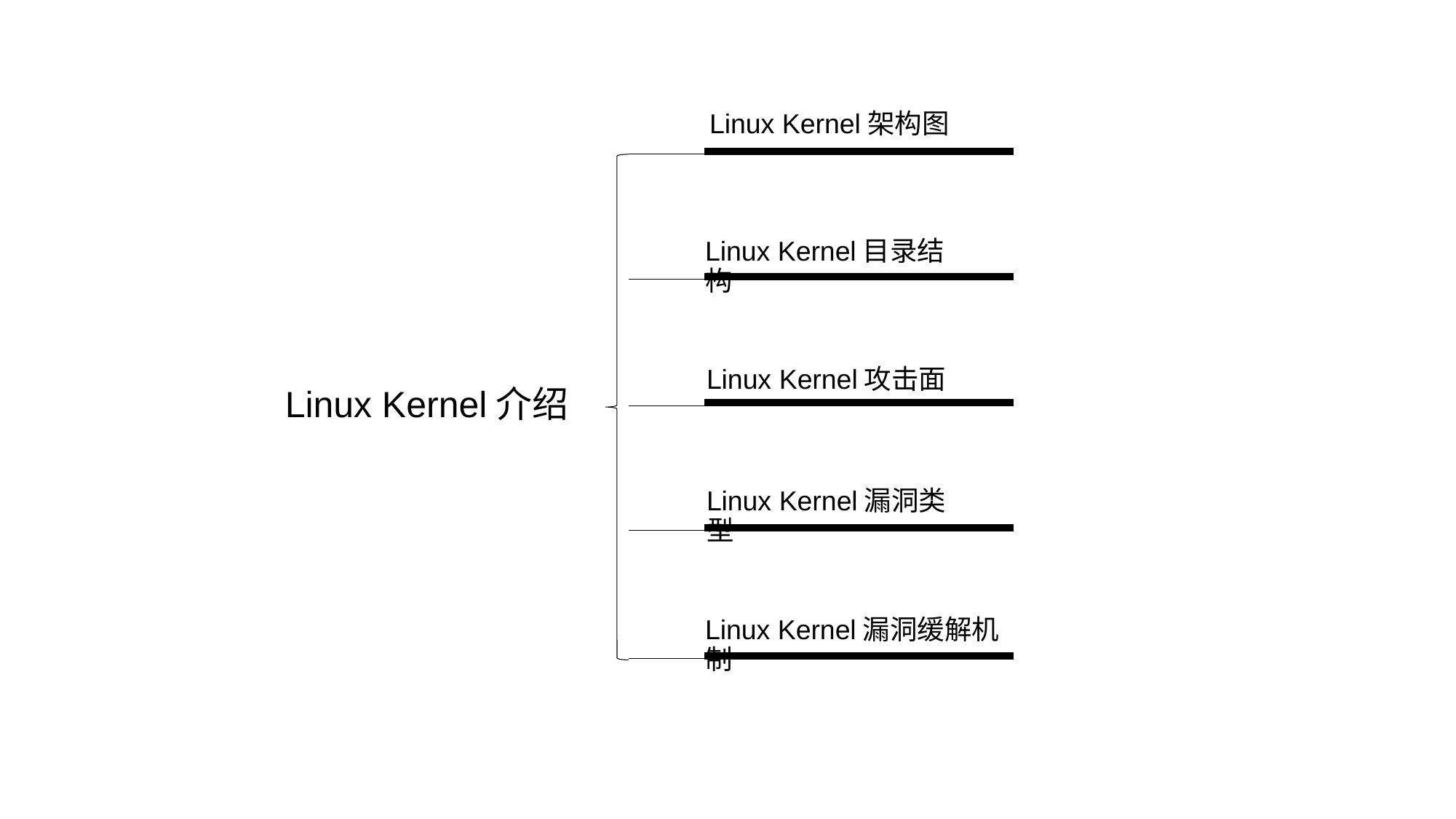

Linux Kernel架构图

Linux Kernel目录结构

Linux Kernel攻击面
Linux Kernel介绍

Linux Kernel漏洞类型
Linux Kernel漏洞缓解机制